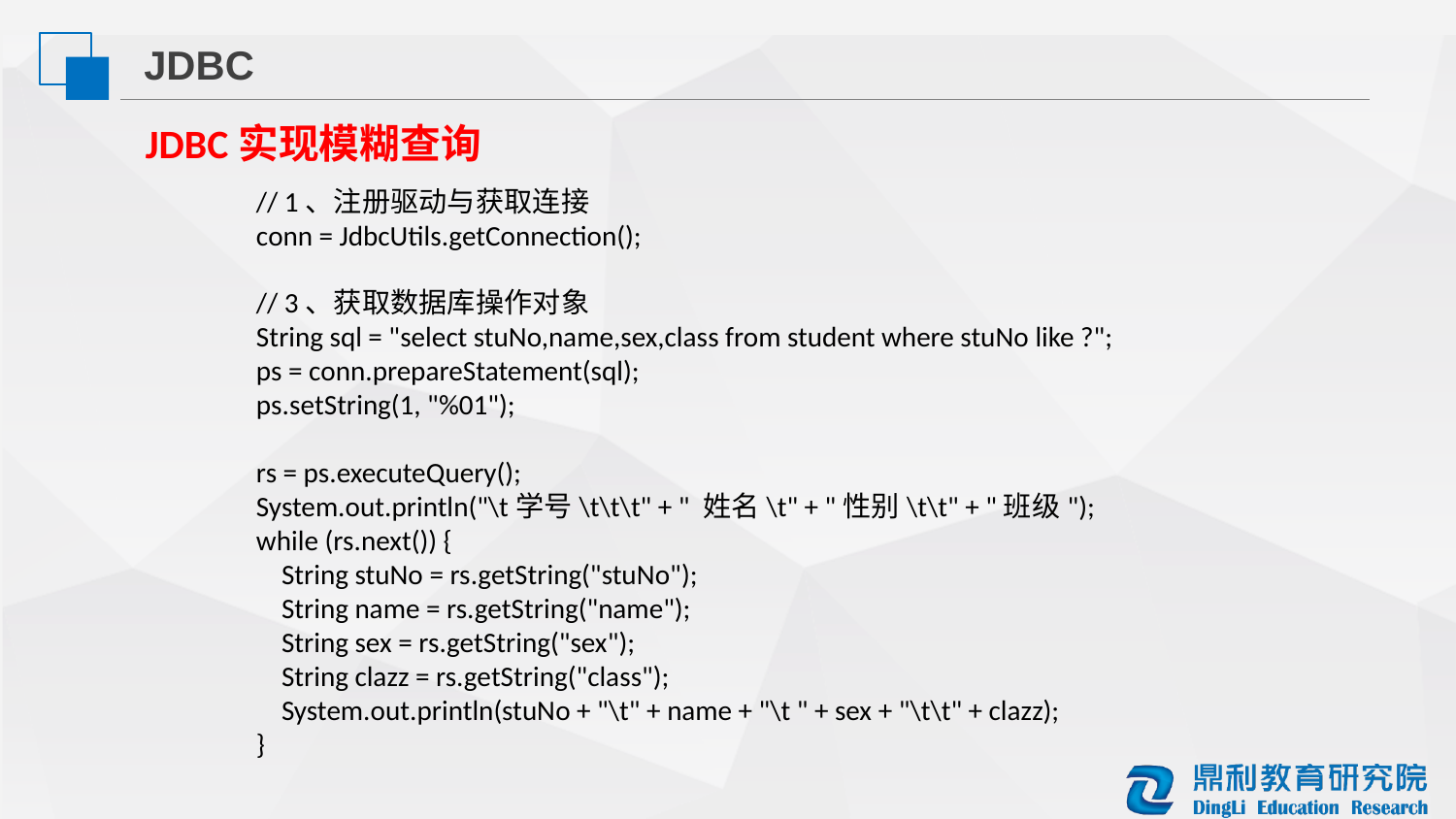

JDBC
JDBC实现模糊查询
            // 1、注册驱动与获取连接
            conn = JdbcUtils.getConnection();

            // 3、获取数据库操作对象
            String sql = "select stuNo,name,sex,class from student where stuNo like ?";
            ps = conn.prepareStatement(sql);
            ps.setString(1, "%01");

            rs = ps.executeQuery();
            System.out.println("\t学号\t\t\t" + " 姓名\t" + "性别\t\t" + "班级");
            while (rs.next()) {
                String stuNo = rs.getString("stuNo");
                String name = rs.getString("name");
                String sex = rs.getString("sex");
                String clazz = rs.getString("class");
                System.out.println(stuNo + "\t" + name + "\t " + sex + "\t\t" + clazz);
            }